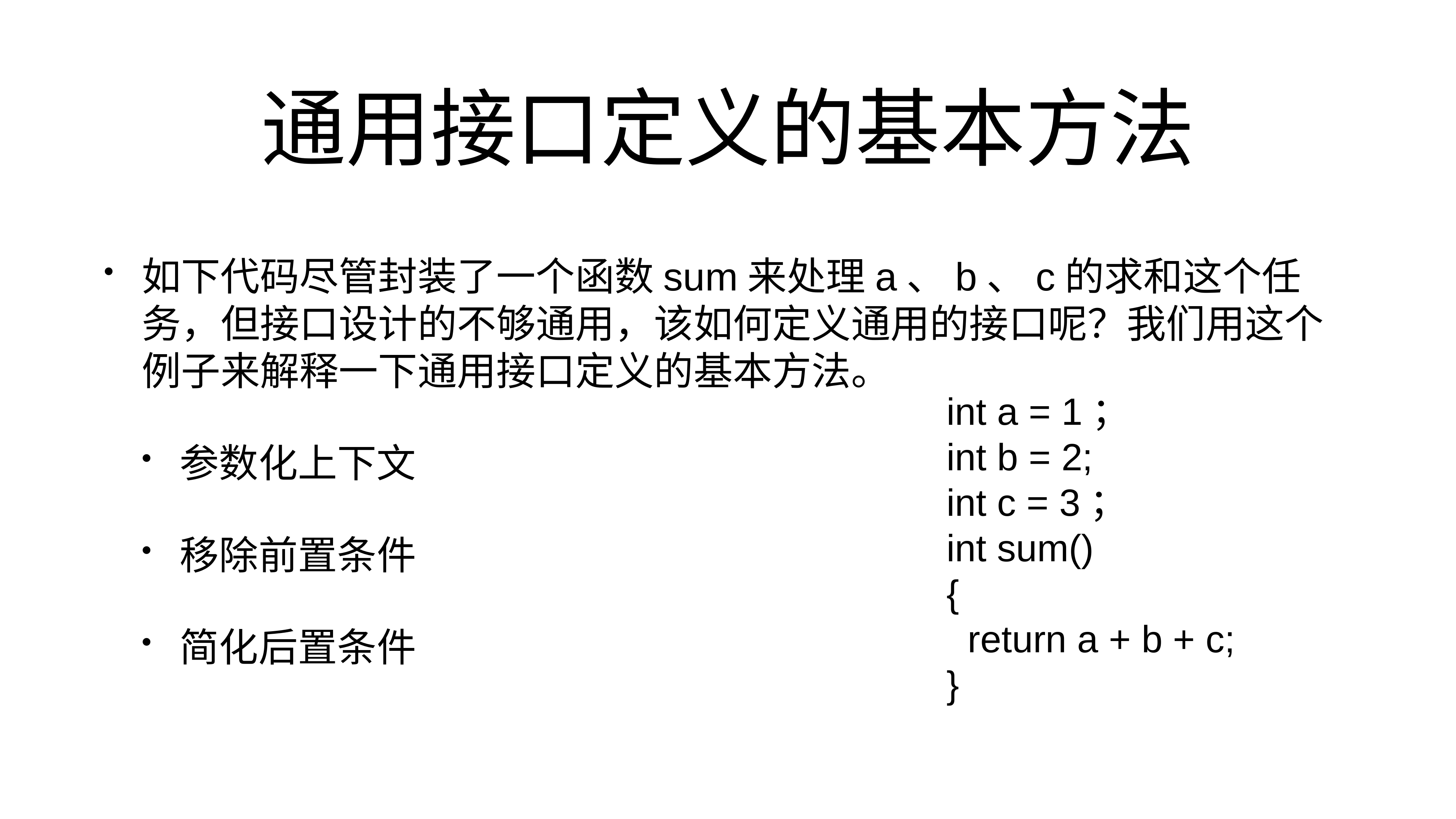

# 通用接口定义的基本方法
如下代码尽管封装了一个函数sum来处理a、b、c的求和这个任务，但接口设计的不够通用，该如何定义通用的接口呢？我们用这个例子来解释一下通用接口定义的基本方法。
参数化上下文
移除前置条件
简化后置条件
int a = 1；
int b = 2;
int c = 3；
int sum()
{
  return a + b + c;
}